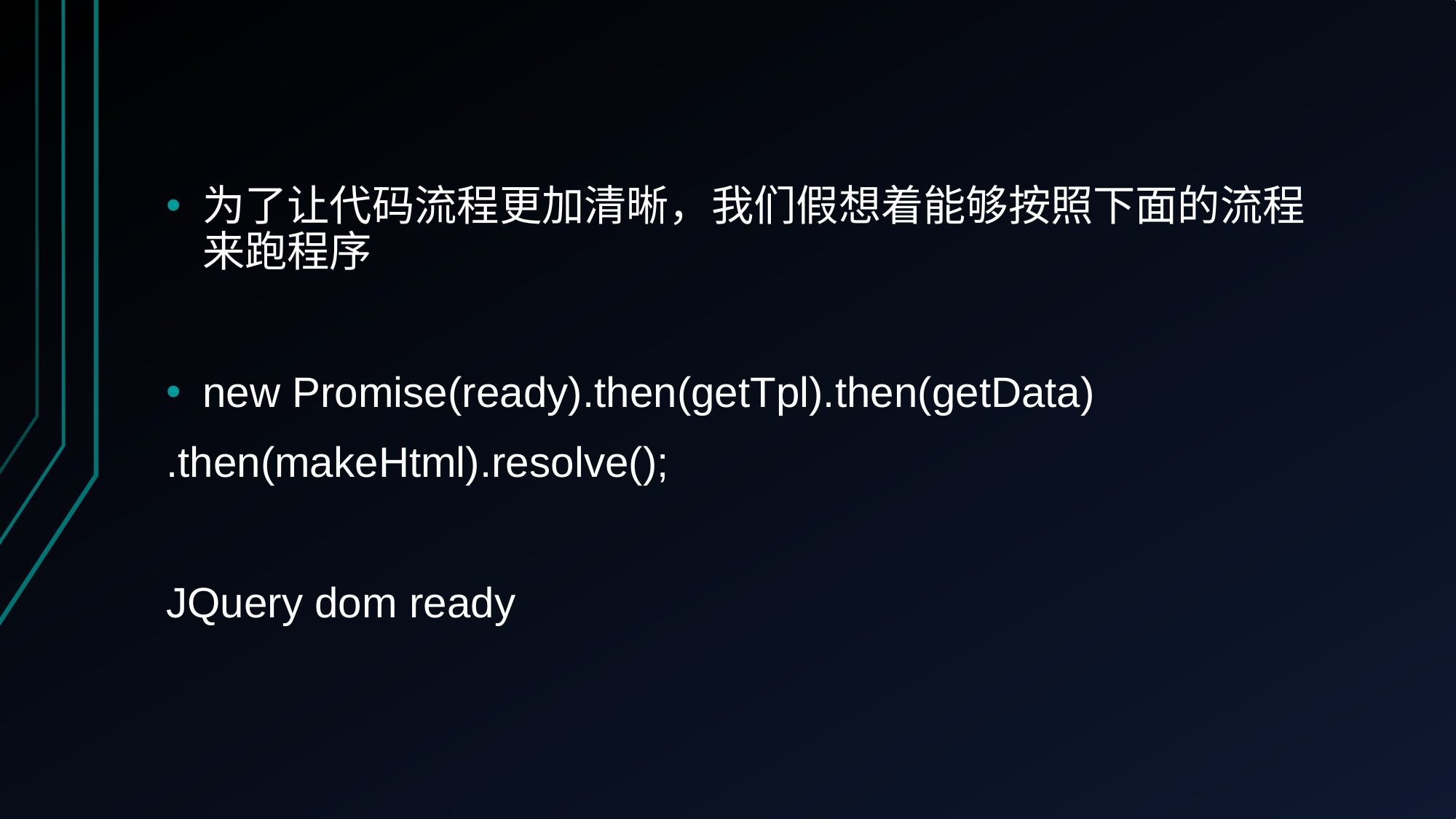

为了让代码流程更加清晰，我们假想着能够按照下面的流程来跑程序

new Promise(ready).then(getTpl).then(getData)
.then(makeHtml).resolve();

JQuery dom ready